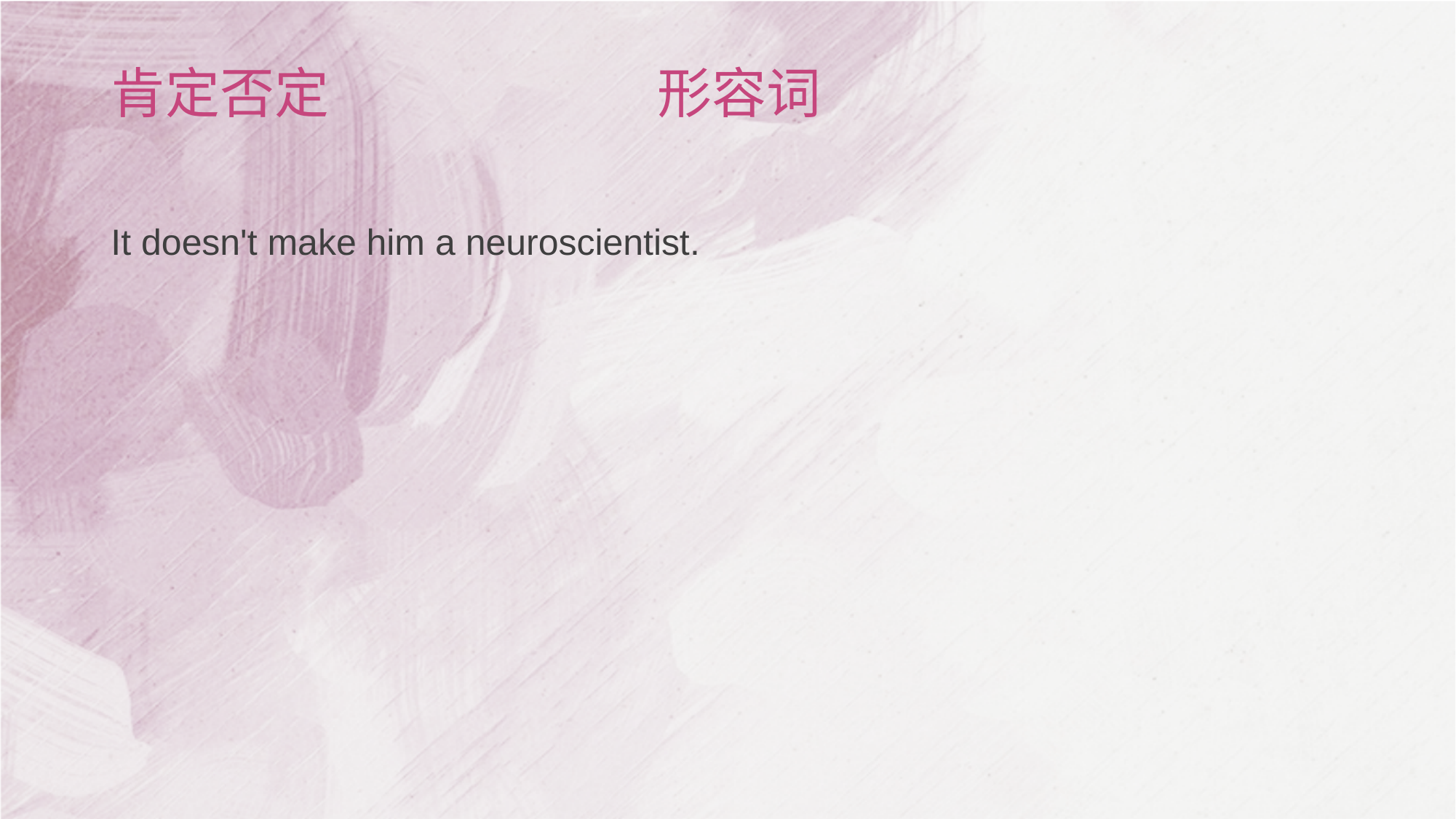

# 肯定否定                           形容词
It doesn't make him a neuroscientist.